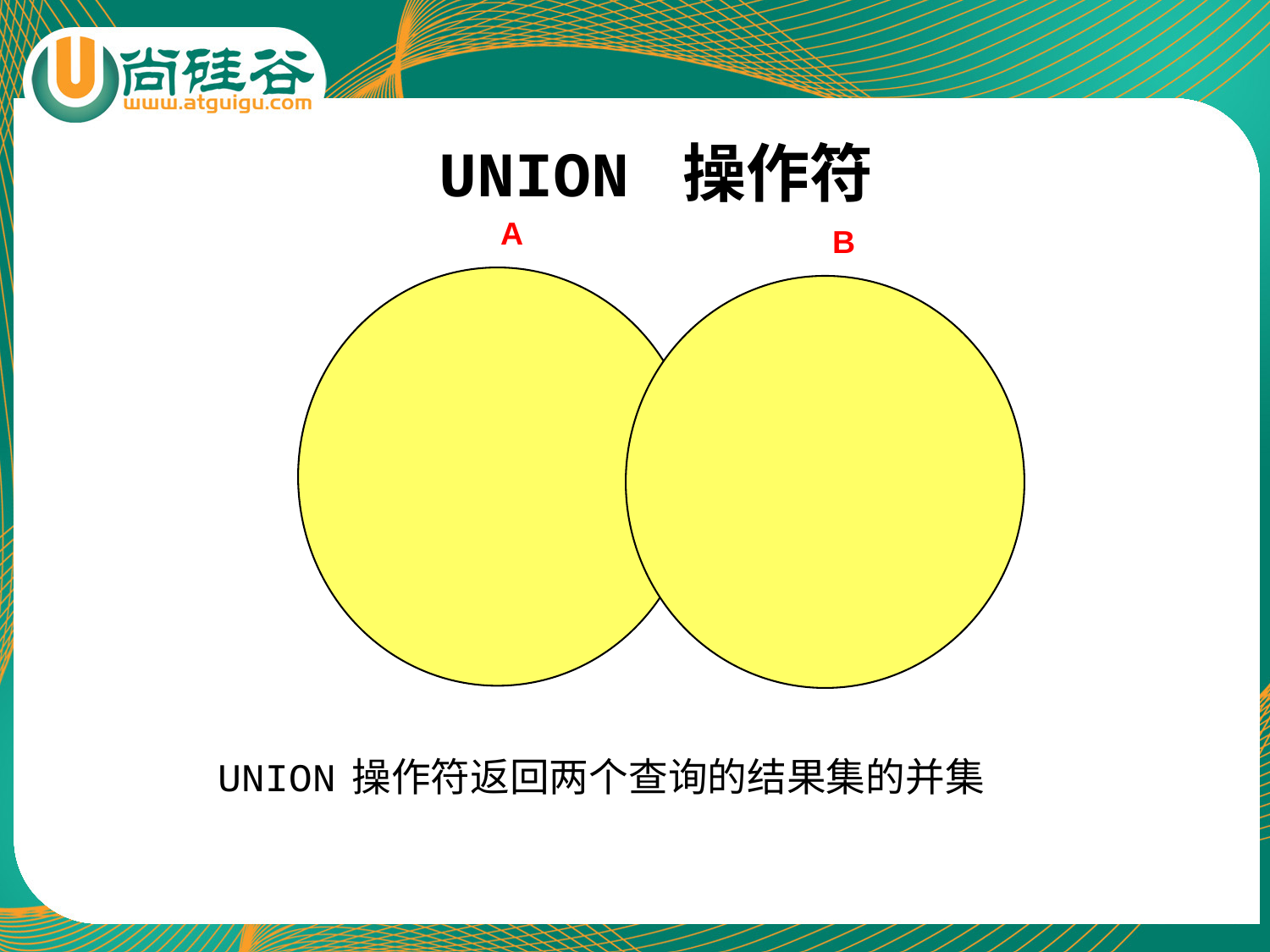

# UNION 操作符
A
B

UNION 操作符返回两个查询的结果集的并集